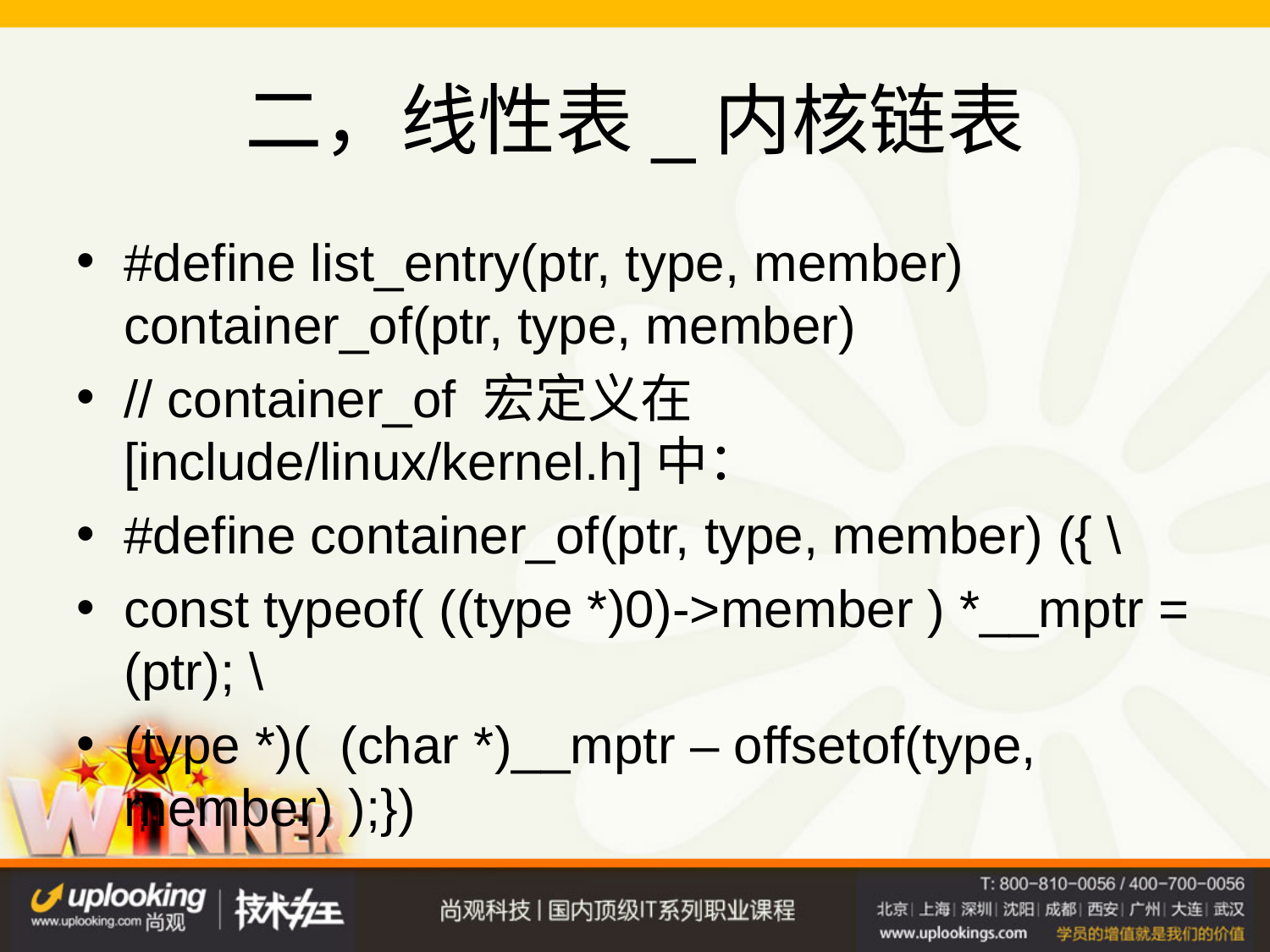

# 二，线性表_内核链表
#define list_entry(ptr, type, member) container_of(ptr, type, member)
// container_of 宏定义在 [include/linux/kernel.h]中：
#define container_of(ptr, type, member) ({ \
const typeof( ((type *)0)->member ) *__mptr = (ptr); \
(type *)(  (char *)__mptr – offsetof(type, member) );})